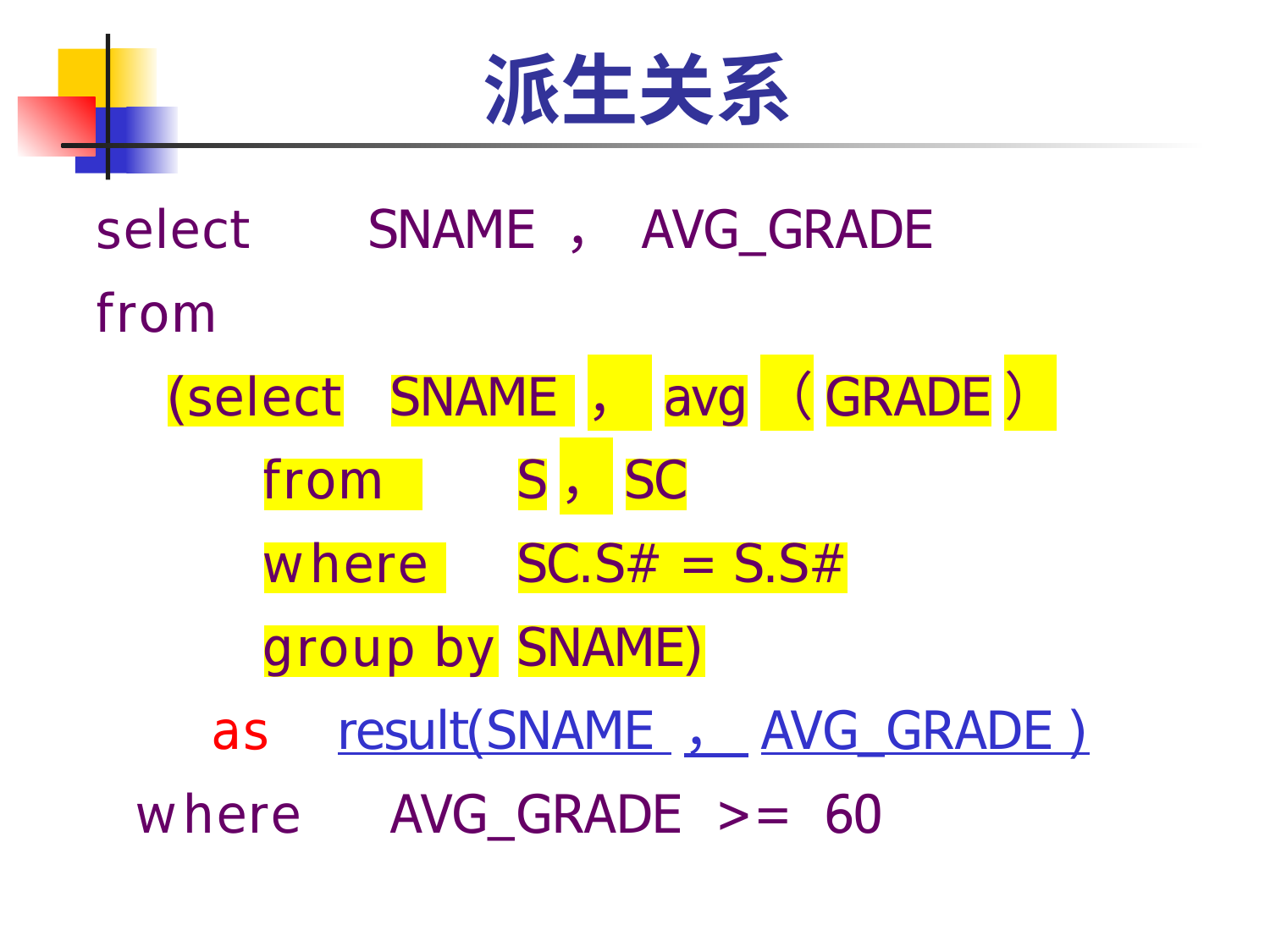

# 派生关系
select       SNAME ， AVG_GRADE
from
	  (select	SNAME ， avg（GRADE）
		from  	S，SC
		where 	SC.S# = S.S#
		group by	SNAME)
       as    result(SNAME ， AVG_GRADE )
	where   	AVG_GRADE  >=  60